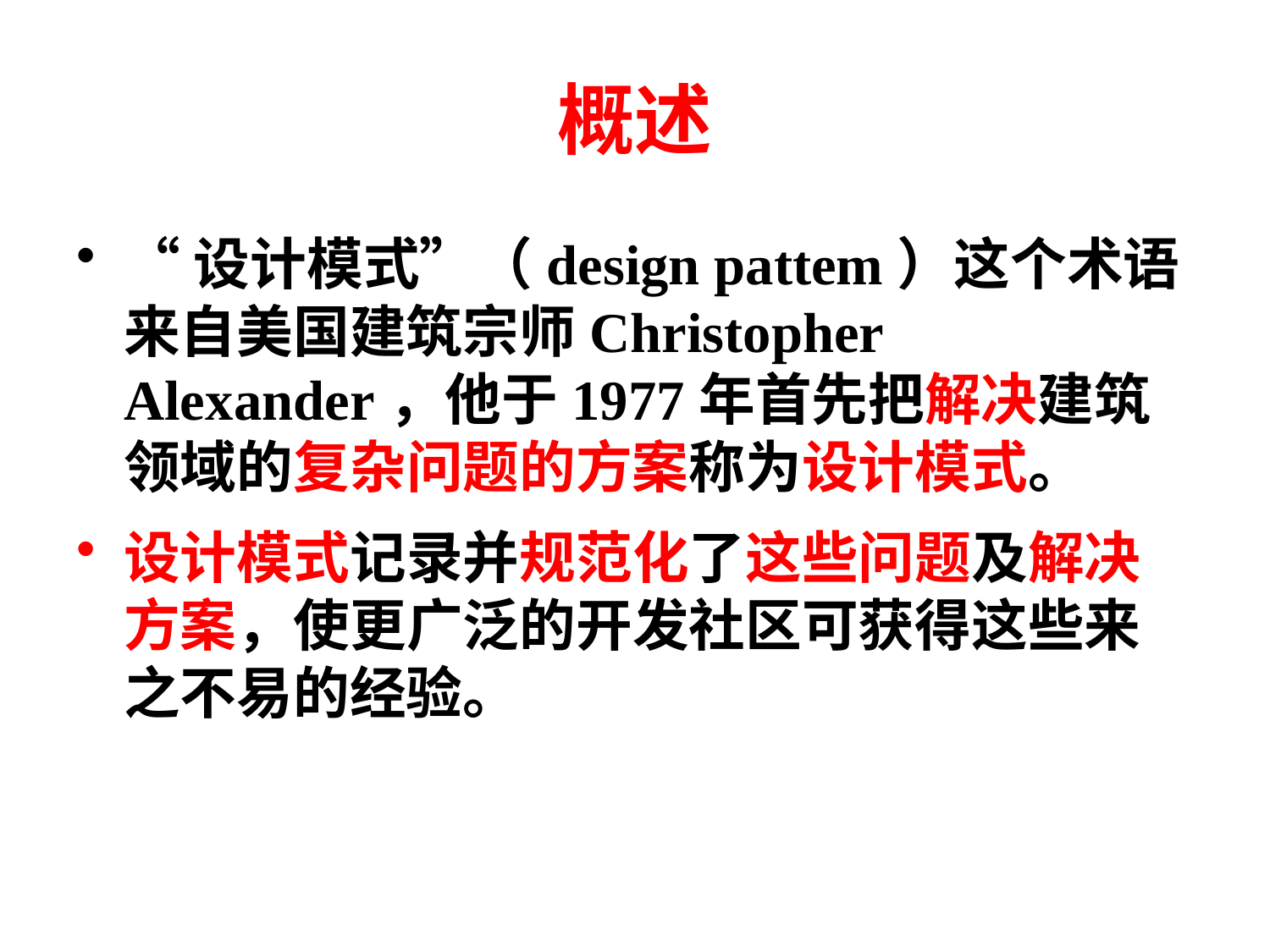

# 概述
“设计模式”（design pattem）这个术语来自美国建筑宗师Christopher Alexander，他于1977年首先把解决建筑领域的复杂问题的方案称为设计模式。
设计模式记录并规范化了这些问题及解决方案，使更广泛的开发社区可获得这些来之不易的经验。